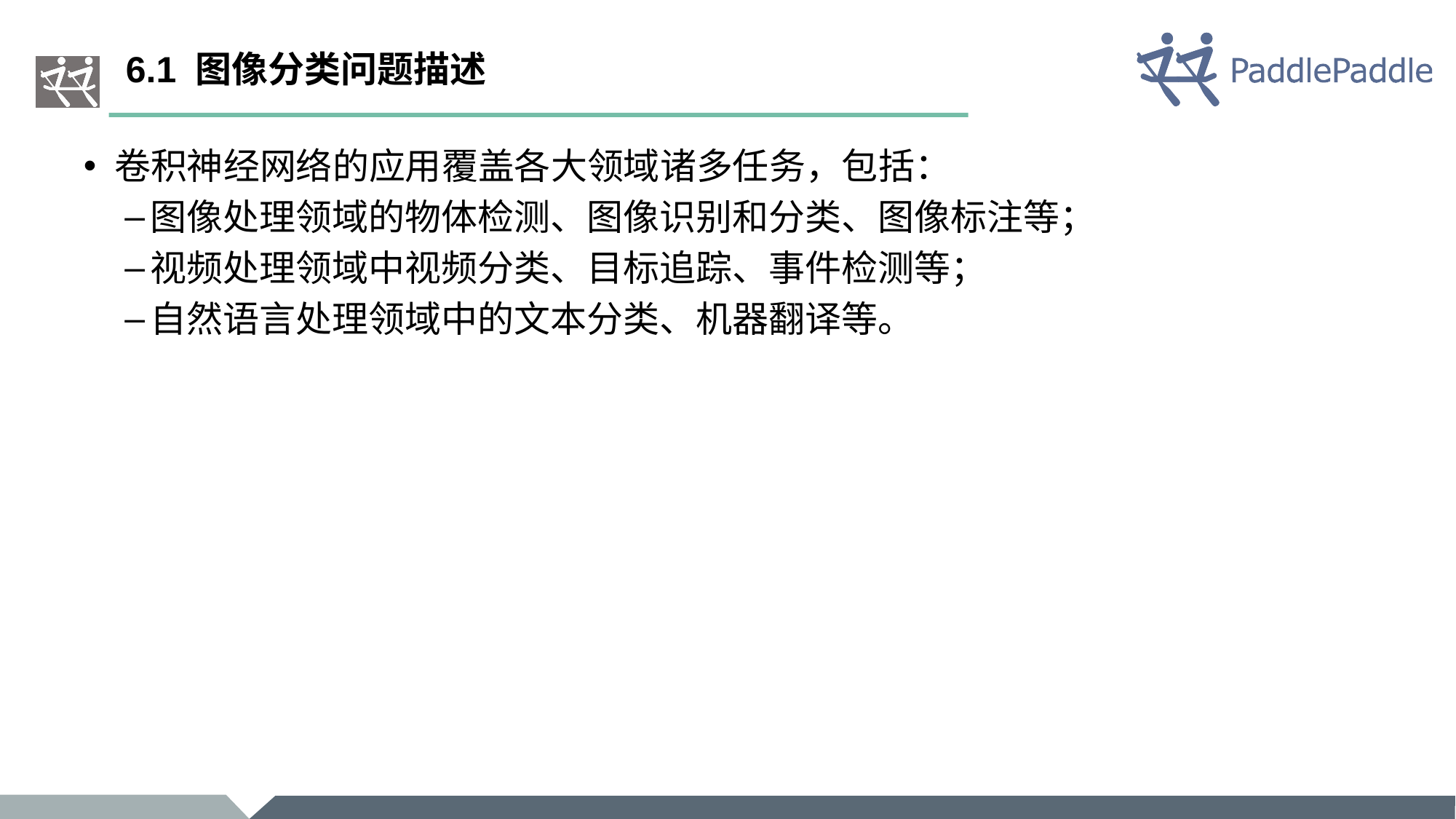

# 6.1 图像分类问题描述
卷积神经网络的应用覆盖各大领域诸多任务，包括：
图像处理领域的物体检测、图像识别和分类、图像标注等；
视频处理领域中视频分类、目标追踪、事件检测等；
自然语言处理领域中的文本分类、机器翻译等。